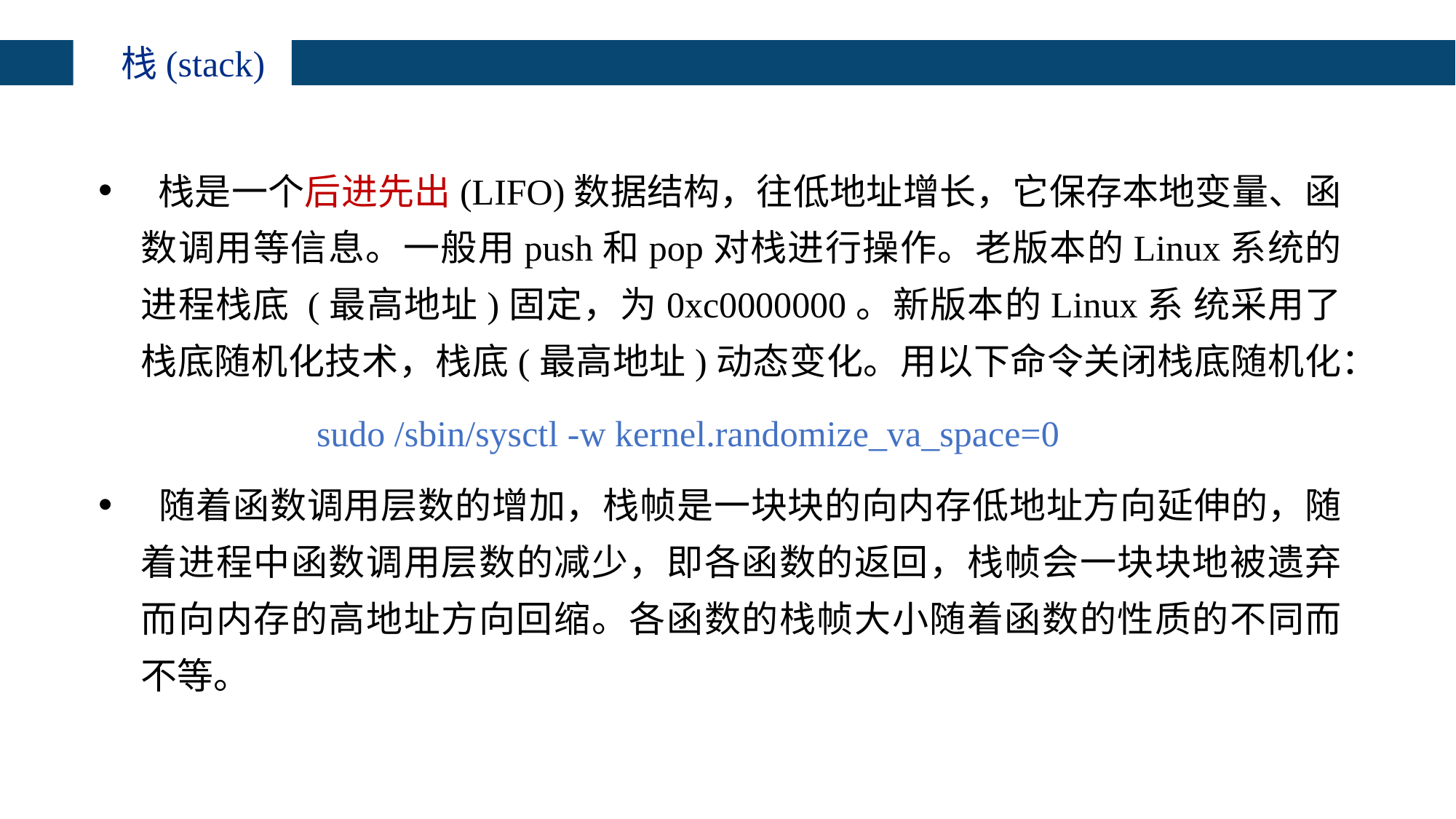

栈(stack)

 栈是一个后进先出(LIFO)数据结构，往低地址增长，它保存本地变量、函数调用等信息。一般用push和pop对栈进行操作。老版本的Linux系统的进程栈底 (最高地址)固定，为0xc0000000。新版本的Linux系 统采用了栈底随机化技术，栈底(最高地址)动态变化。用以下命令关闭栈底随机化：
		sudo /sbin/sysctl -w kernel.randomize_va_space=0
 随着函数调用层数的增加，栈帧是一块块的向内存低地址方向延伸的，随着进程中函数调用层数的减少，即各函数的返回，栈帧会一块块地被遗弃而向内存的高地址方向回缩。各函数的栈帧大小随着函数的性质的不同而不等。